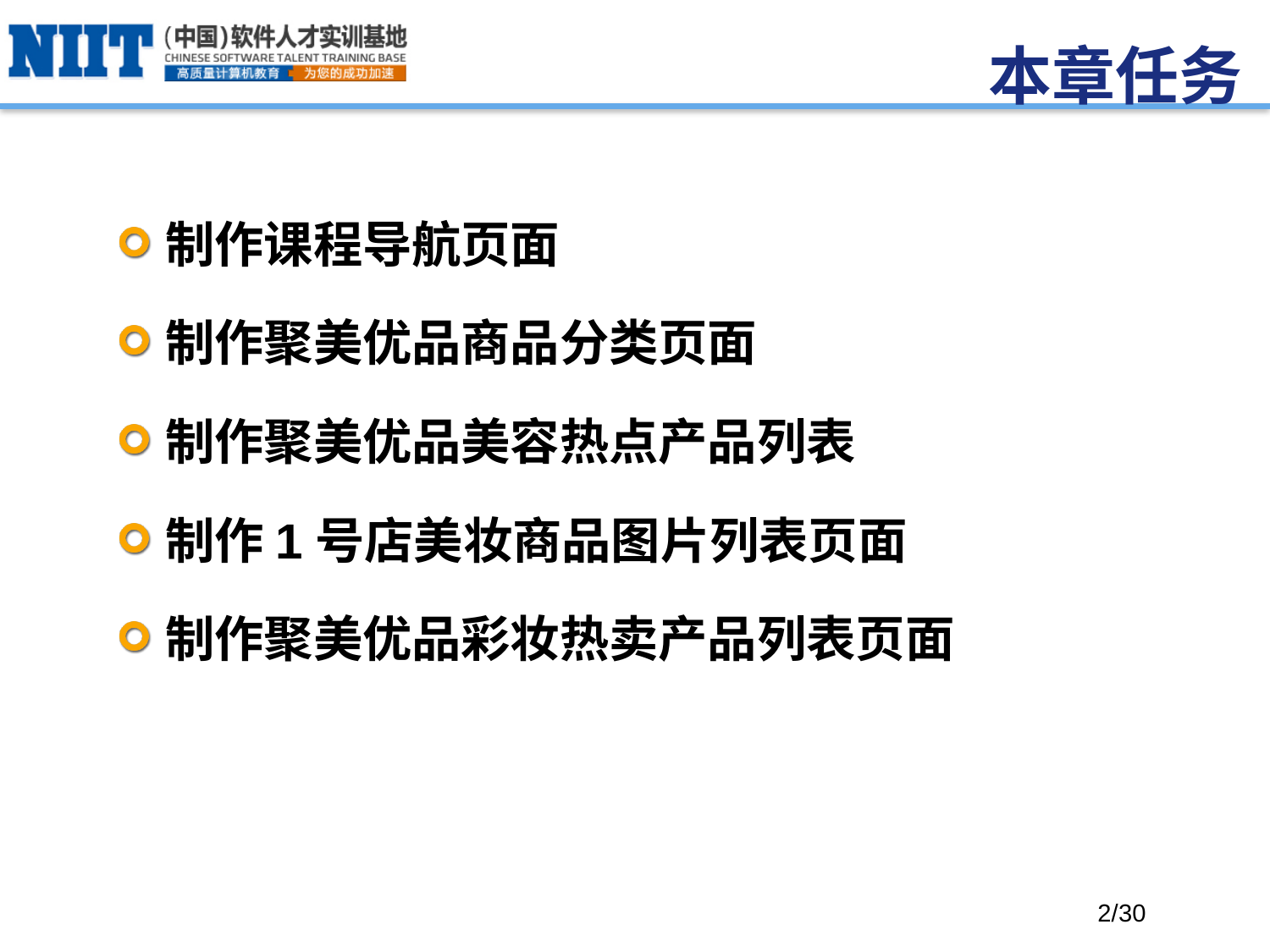

# 本章任务
制作课程导航页面
制作聚美优品商品分类页面
制作聚美优品美容热点产品列表
制作1号店美妆商品图片列表页面
制作聚美优品彩妆热卖产品列表页面
2/30